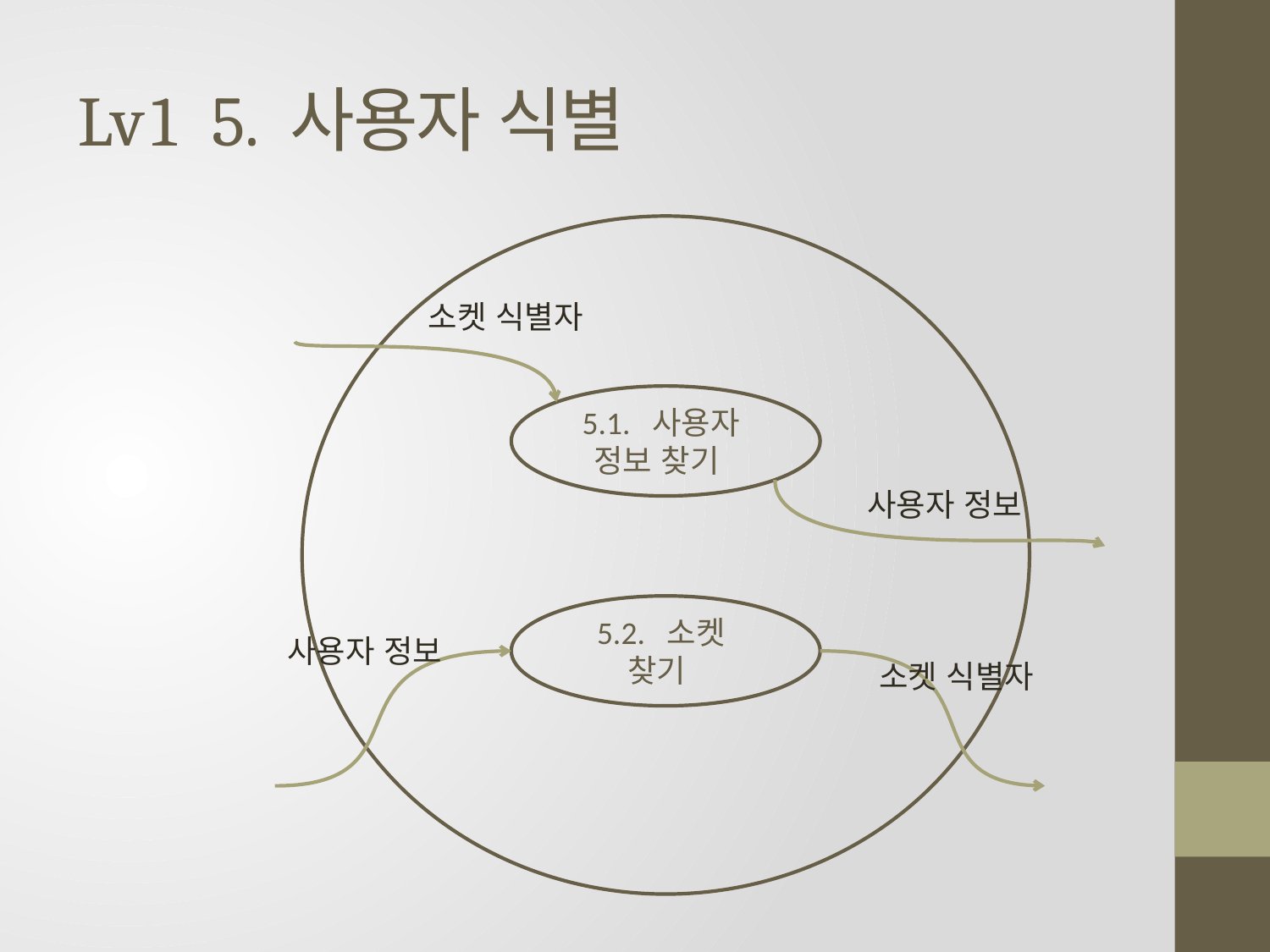

# Lv1  5. 사용자 식별

소켓 식별자
5.1.  사용자
정보 찾기
사용자 정보
5.2.  소켓
찾기
사용자 정보
소켓 식별자